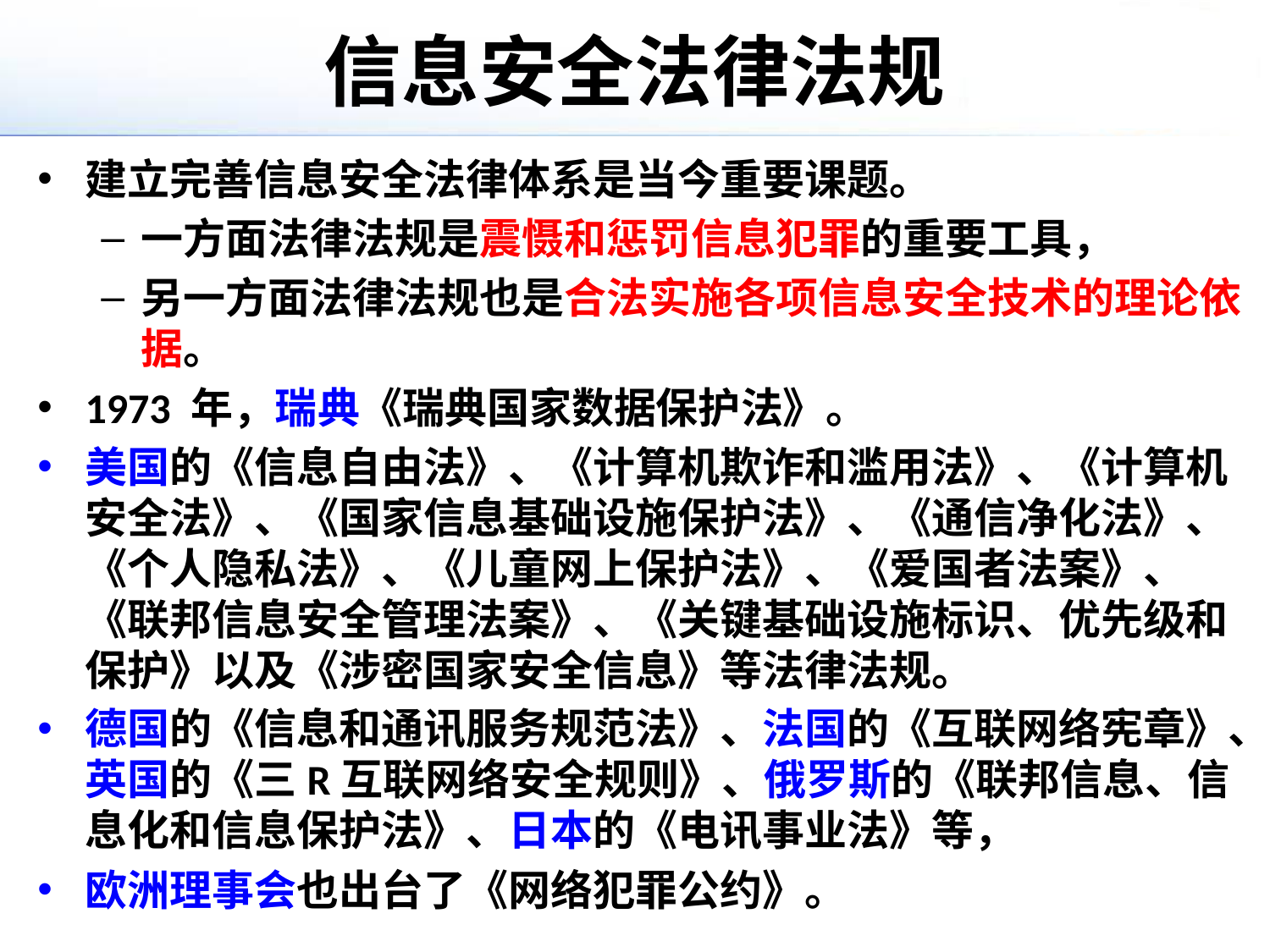

# 信息安全法律法规
建立完善信息安全法律体系是当今重要课题。
一方面法律法规是震慑和惩罚信息犯罪的重要工具，
另一方面法律法规也是合法实施各项信息安全技术的理论依据。
1973 年，瑞典《瑞典国家数据保护法》。
美国的《信息自由法》、《计算机欺诈和滥用法》、《计算机安全法》、《国家信息基础设施保护法》、《通信净化法》、《个人隐私法》、《儿童网上保护法》、《爱国者法案》、《联邦信息安全管理法案》、《关键基础设施标识、优先级和保护》以及《涉密国家安全信息》等法律法规。
德国的《信息和通讯服务规范法》、法国的《互联网络宪章》、英国的《三R互联网络安全规则》、俄罗斯的《联邦信息、信息化和信息保护法》、日本的《电讯事业法》等，
欧洲理事会也出台了《网络犯罪公约》。